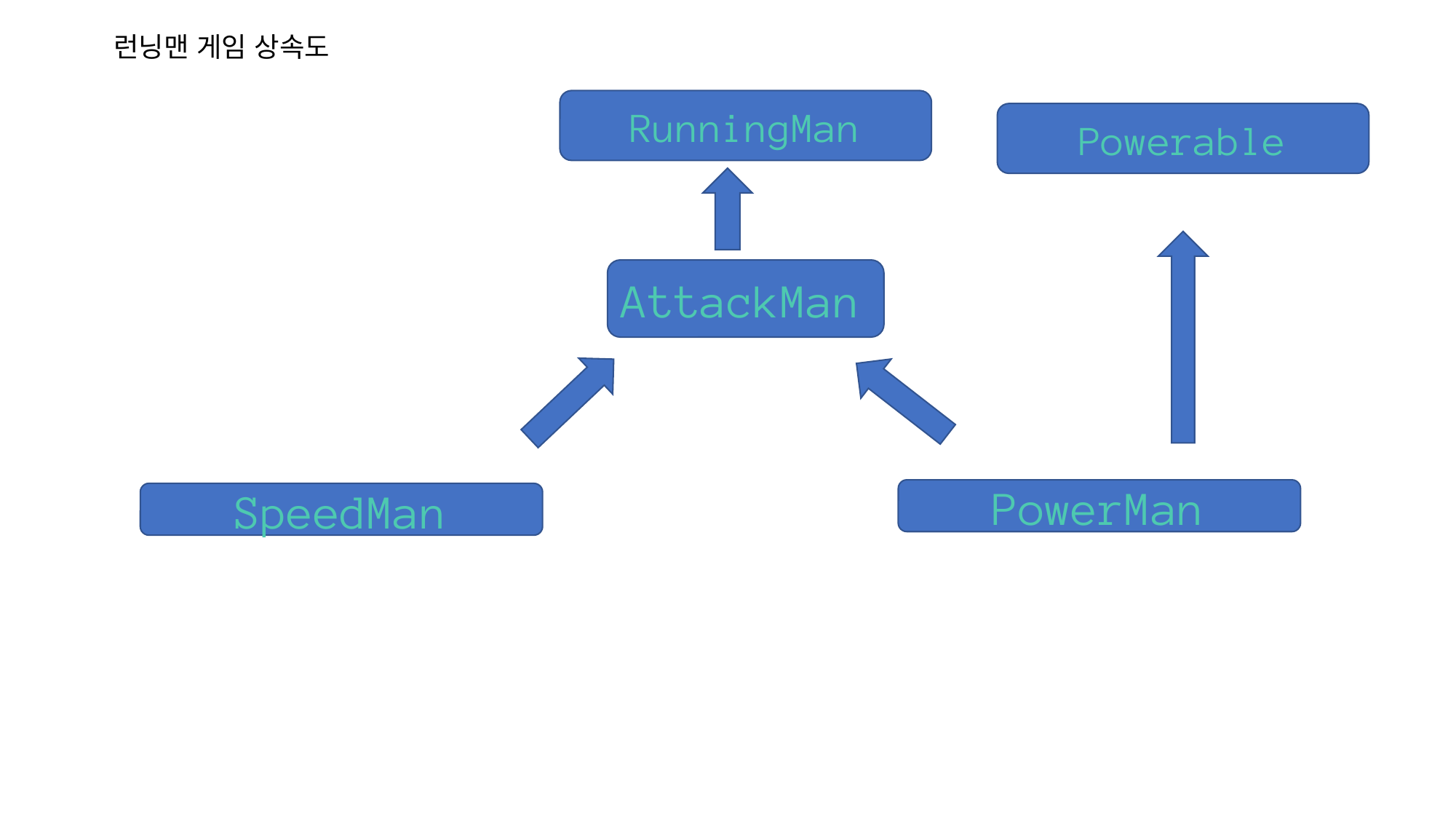

런닝맨 게임 상속도
RunningMan
Powerable

AttackMan

PowerMan
SpeedMan